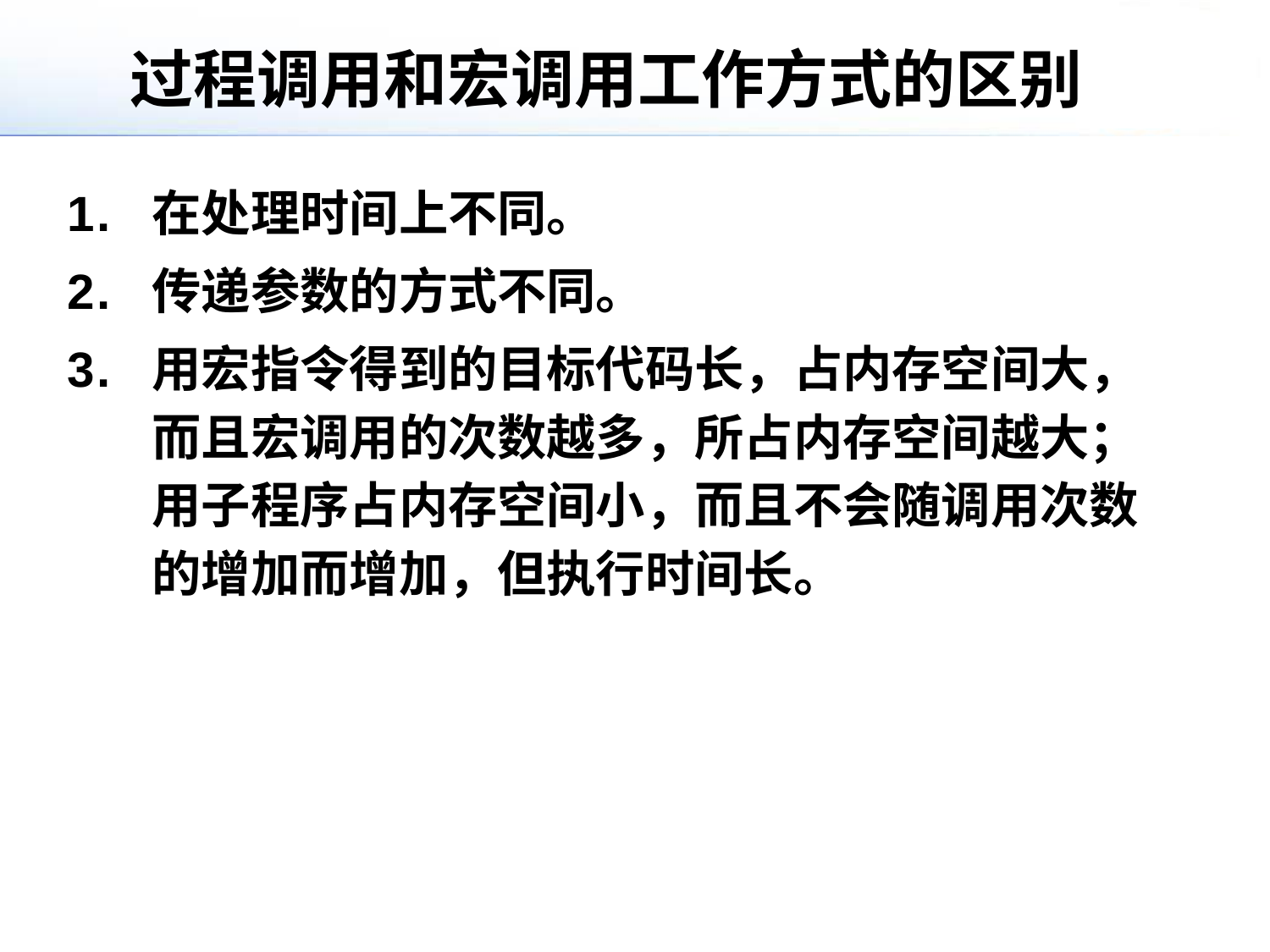

# 过程调用和宏调用工作方式的区别
在处理时间上不同。
传递参数的方式不同。
用宏指令得到的目标代码长，占内存空间大，而且宏调用的次数越多，所占内存空间越大；用子程序占内存空间小，而且不会随调用次数的增加而增加，但执行时间长。